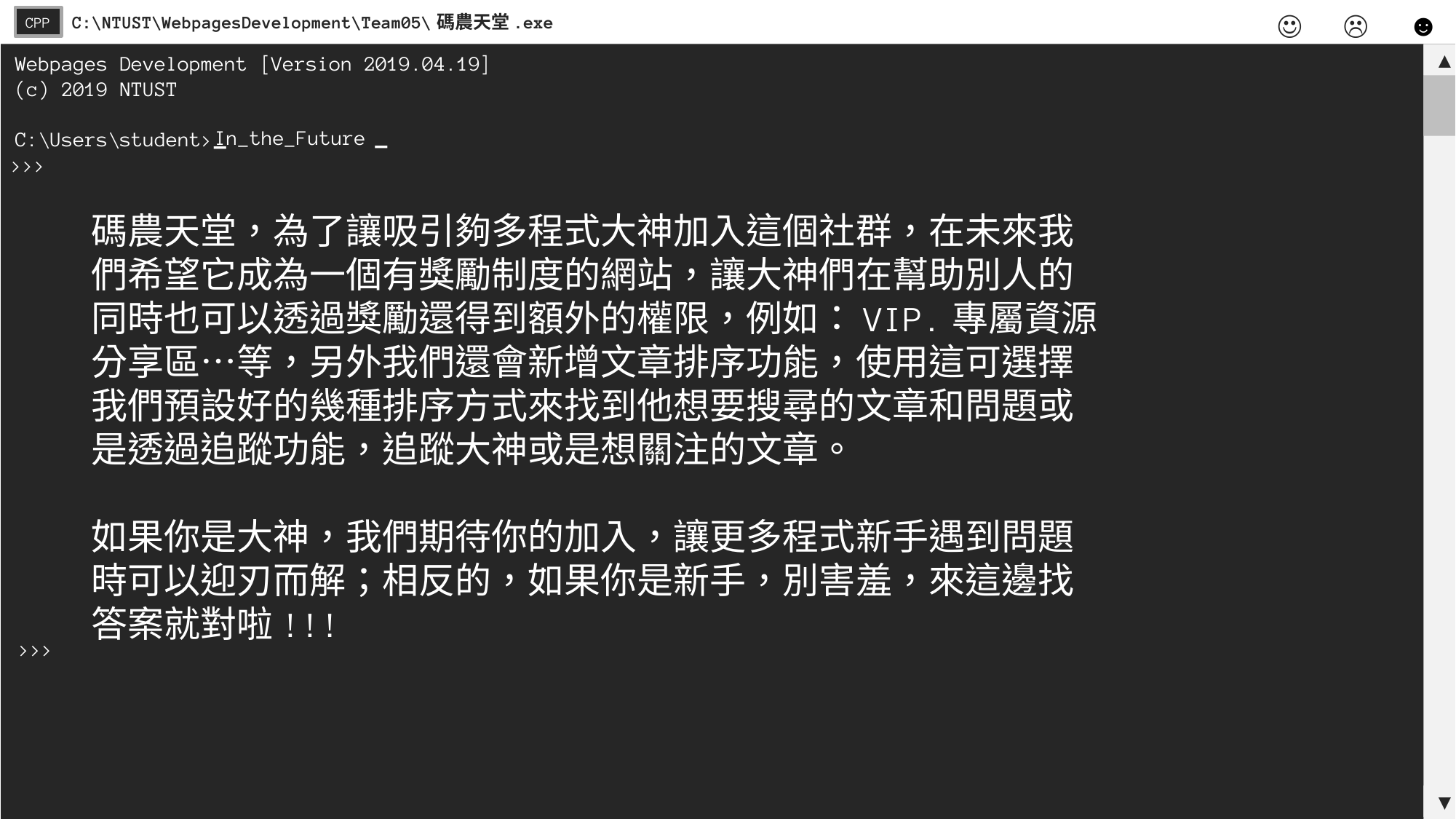

☻
☺
☹

C:\NTUST\WebpagesDevelopment\Team05\碼農天堂.exe
CPP
Webpages Development [Version 2019.04.19]
(c) 2019 NTUST

C:\Users\student>

▲

_
_
In_the_Future
>>>

碼農天堂，為了讓吸引夠多程式大神加入這個社群，在未來我們希望它成為一個有獎勵制度的網站，讓大神們在幫助別人的同時也可以透過獎勵還得到額外的權限，例如：VIP.專屬資源分享區…等，另外我們還會新增文章排序功能，使用這可選擇我們預設好的幾種排序方式來找到他想要搜尋的文章和問題或是透過追蹤功能，追蹤大神或是想關注的文章。

如果你是大神，我們期待你的加入，讓更多程式新手遇到問題時可以迎刃而解；相反的，如果你是新手，別害羞，來這邊找答案就對啦!!!
>>>
▼